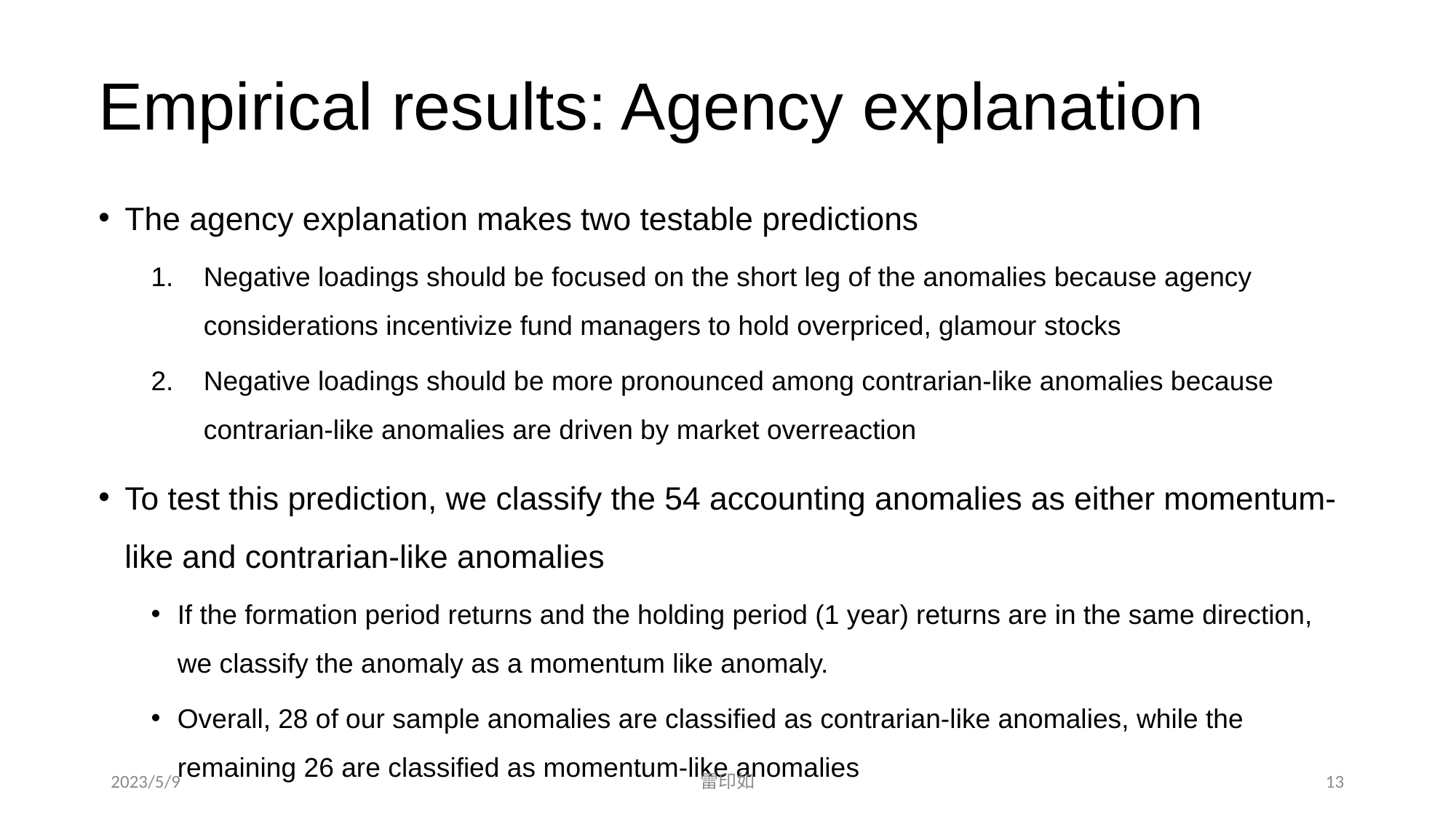

# Empirical results: Agency explanation
The agency explanation makes two testable predictions
Negative loadings should be focused on the short leg of the anomalies because agency considerations incentivize fund managers to hold overpriced, glamour stocks
Negative loadings should be more pronounced among contrarian-like anomalies because contrarian-like anomalies are driven by market overreaction
To test this prediction, we classify the 54 accounting anomalies as either momentum-like and contrarian-like anomalies
If the formation period returns and the holding period (1 year) returns are in the same direction, we classify the anomaly as a momentum like anomaly.
Overall, 28 of our sample anomalies are classified as contrarian-like anomalies, while the remaining 26 are classified as momentum-like anomalies

2023/5/9
13
雷印如